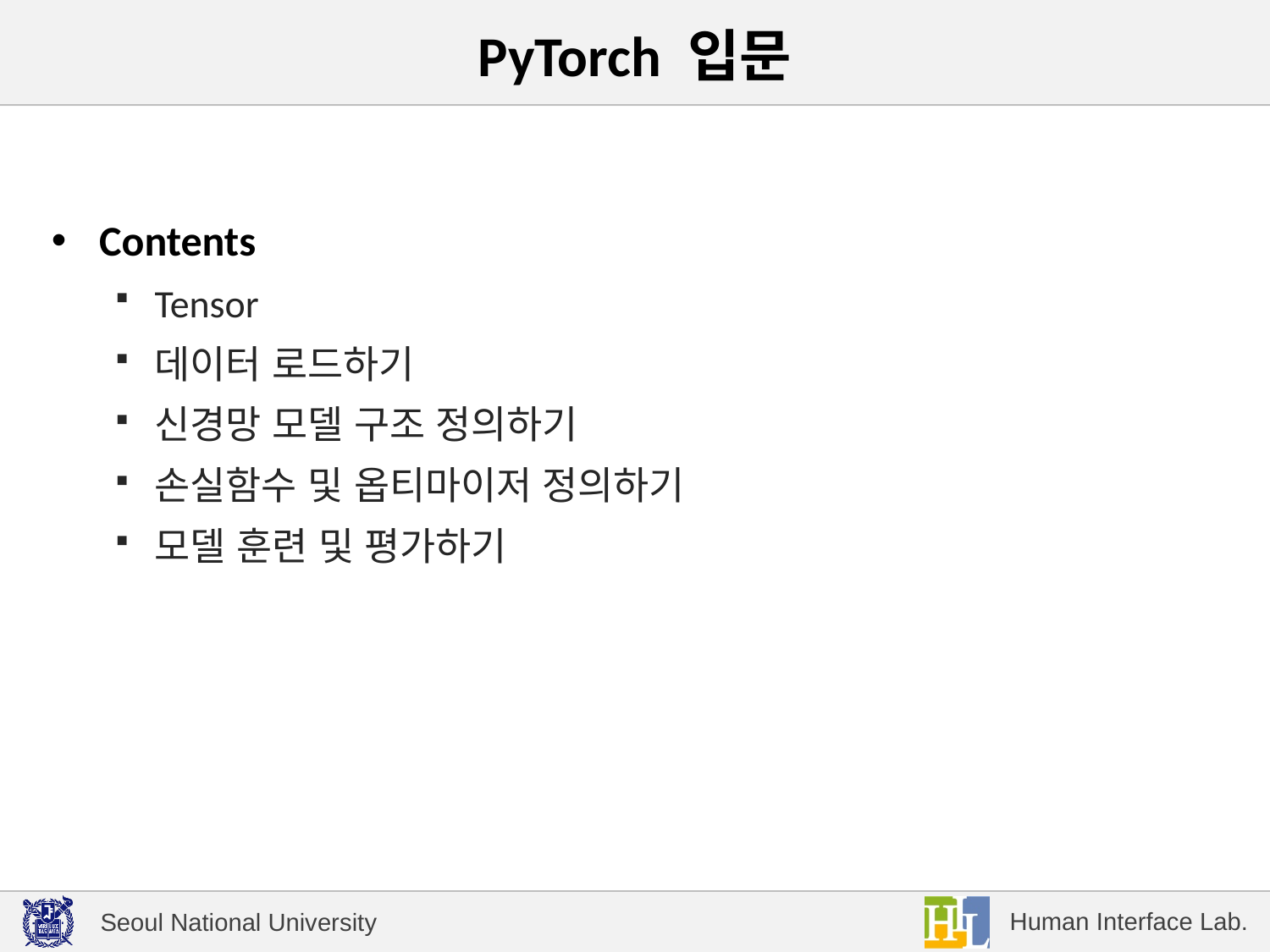

# PyTorch 입문
Contents
Tensor
데이터 로드하기
신경망 모델 구조 정의하기
손실함수 및 옵티마이저 정의하기
모델 훈련 및 평가하기